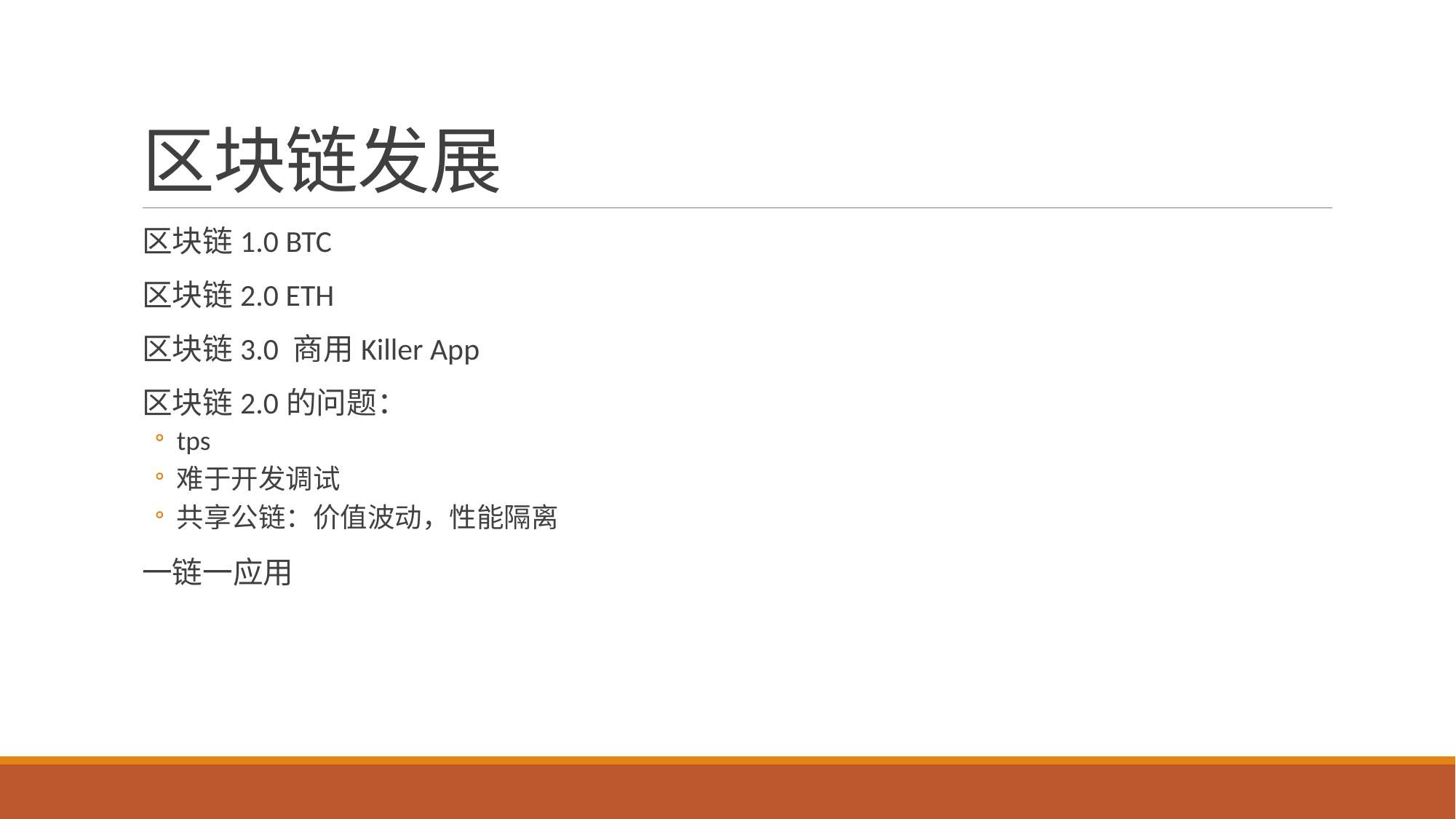

# 区块链发展
区块链1.0 BTC
区块链2.0 ETH
区块链3.0 商用Killer App
区块链2.0的问题：
tps
难于开发调试
共享公链：价值波动，性能隔离
一链一应用